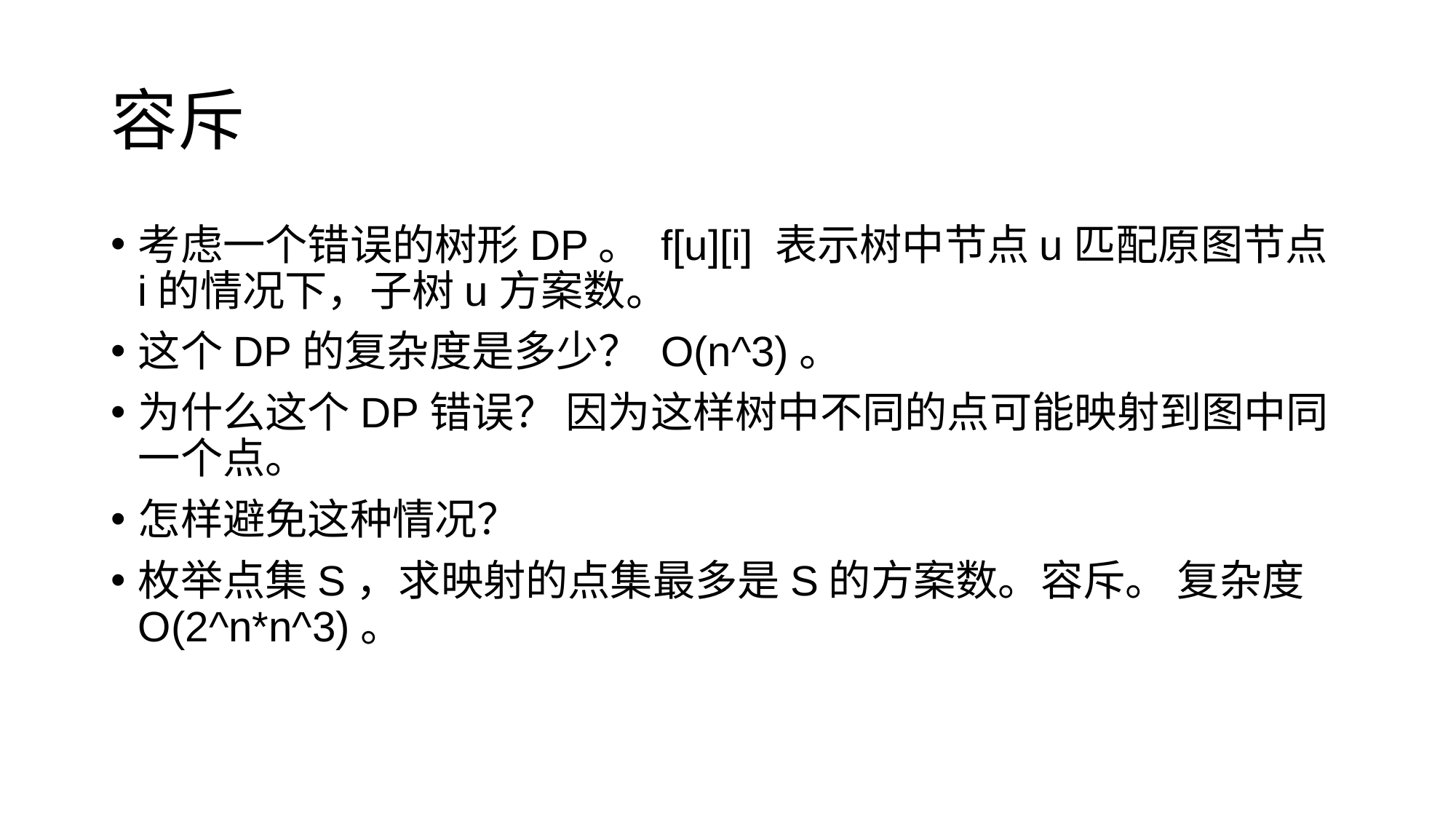

# 容斥
考虑⼀个错误的树形DP。 f[u][i] 表示树中节点u匹配原图节点i的情况下，⼦树u⽅案数。
这个DP的复杂度是多少？ O(n^3)。
为什么这个DP错误？ 因为这样树中不同的点可能映射到图中同⼀个点。
怎样避免这种情况？
枚举点集S，求映射的点集最多是S的⽅案数。容斥。 复杂度O(2^n*n^3)。